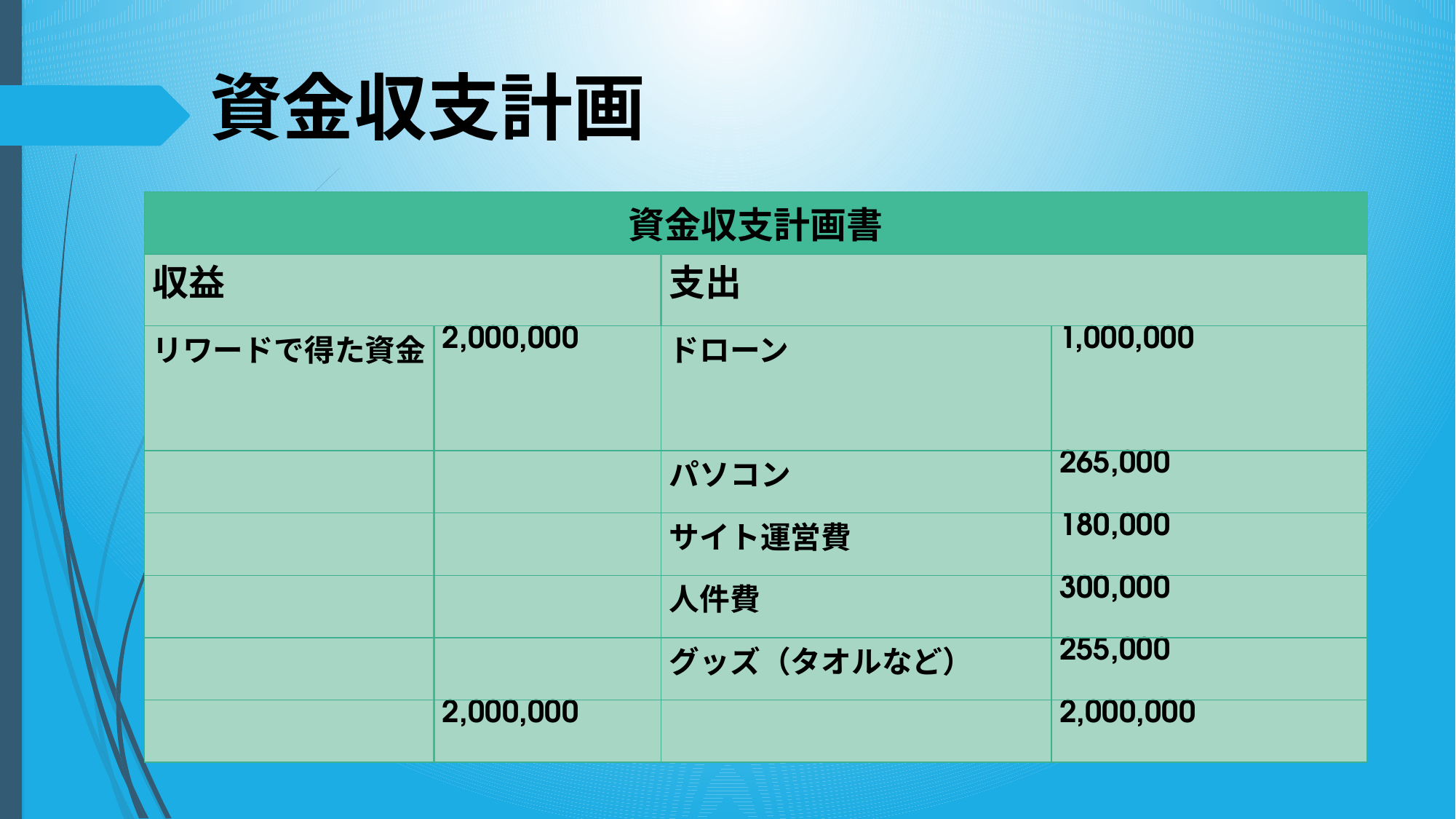

資金収支計画
| 資金収支計画書 |  |  |  |
| --- | --- | --- | --- |
| 収益 |  | 支出 |  |
| リワードで得た資金 | 2,000,000 | ドローン | 1,000,000 |
|  |  | パソコン | 265,000 |
|  |  | サイト運営費 | 180,000 |
|  |  | 人件費 | 300,000 |
|  |  | グッズ（タオルなど） | 255,000 |
|  | 2,000,000 |  | 2,000,000 |